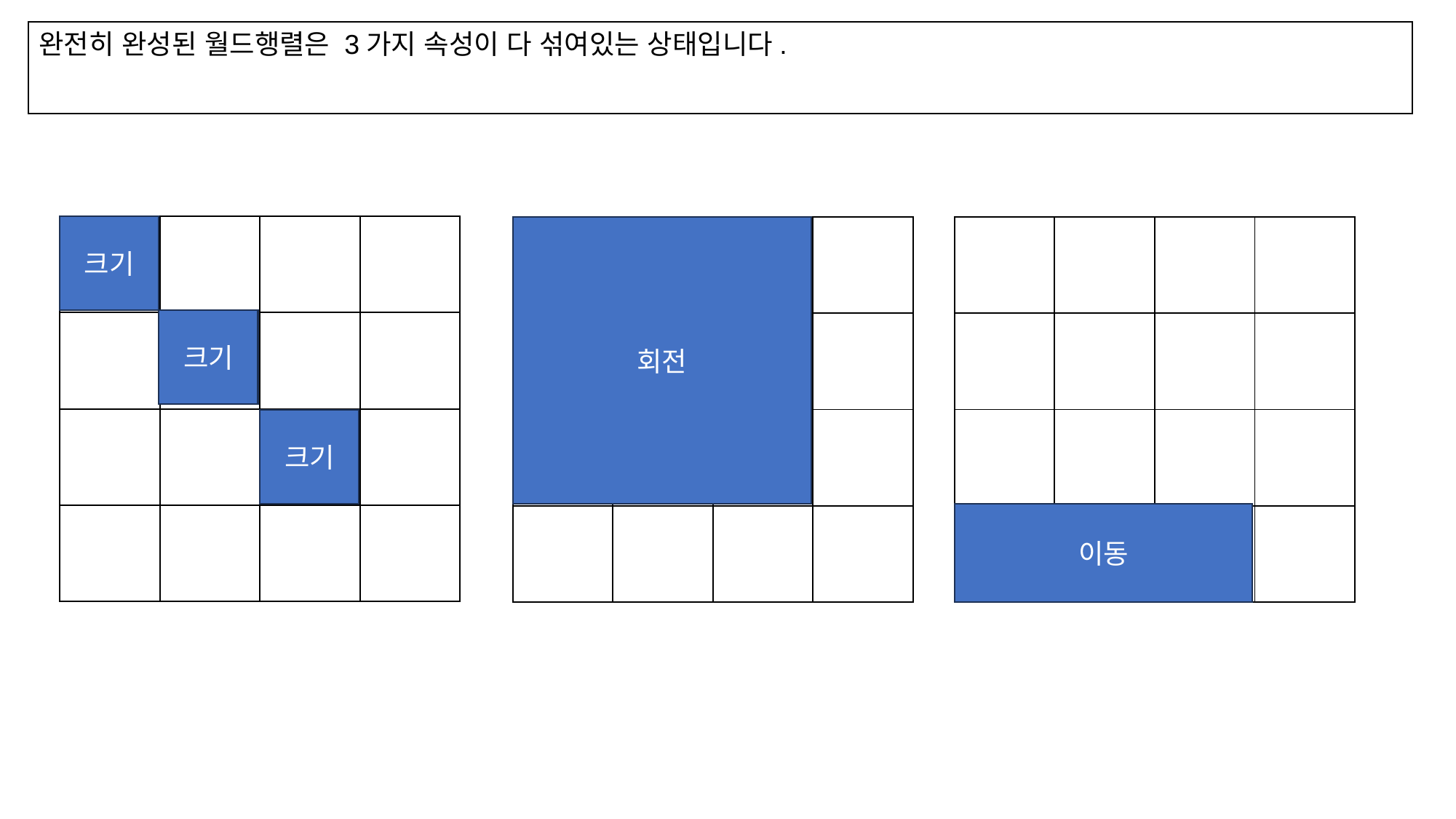

완전히 완성된 월드행렬은 3가지 속성이 다 섞여있는 상태입니다.
|  |  |  |  |
| --- | --- | --- | --- |
|  |  |  |  |
|  |  |  |  |
|  |  |  |  |
크기
|  |  |  |  |
| --- | --- | --- | --- |
|  |  |  |  |
|  |  |  |  |
|  |  |  |  |
회전
|  |  |  |  |
| --- | --- | --- | --- |
|  |  |  |  |
|  |  |  |  |
|  |  |  |  |
크기
크기
이동